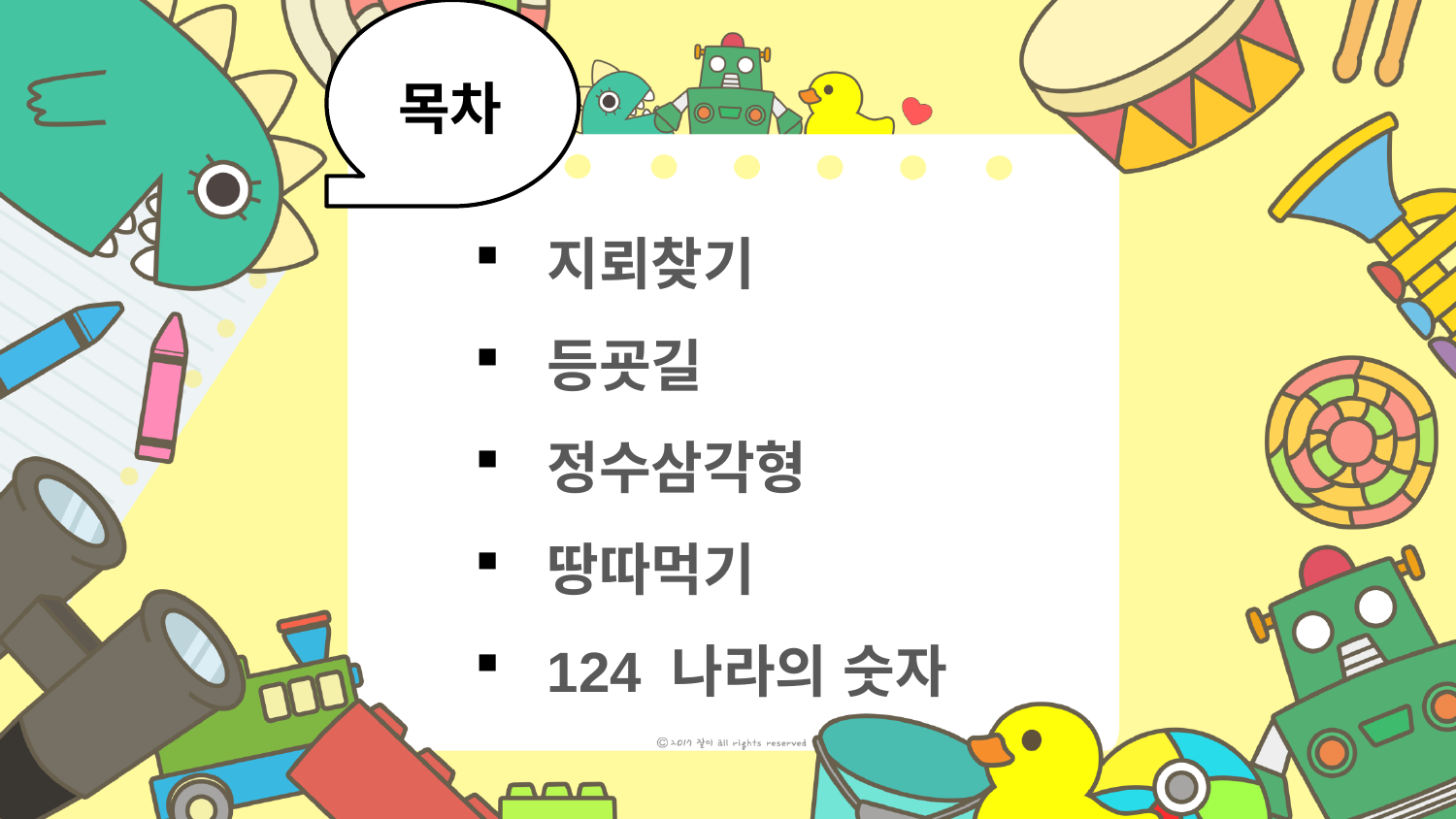

목차
지뢰찾기
등굣길
정수삼각형
땅따먹기
124 나라의 숫자